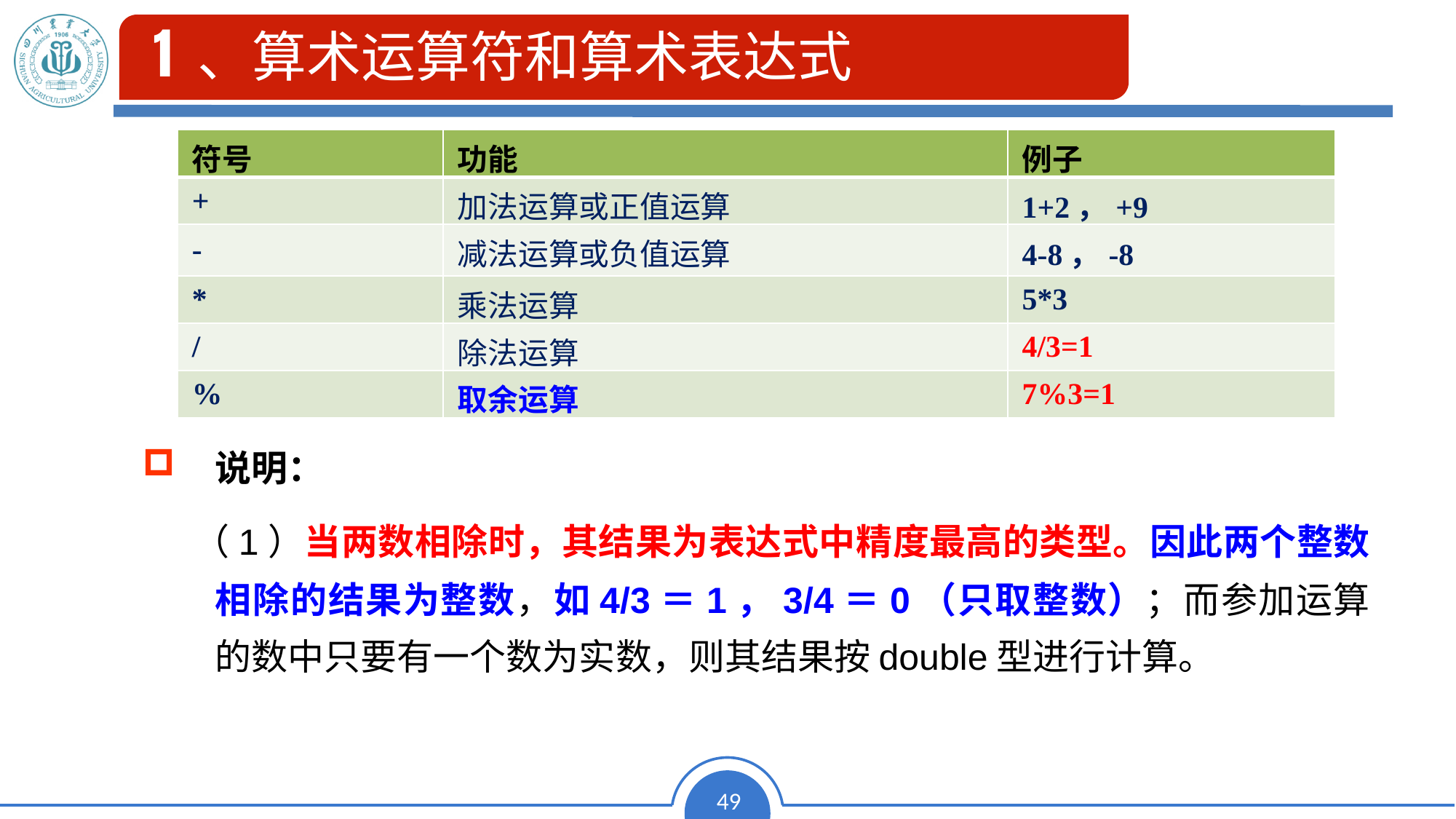

1 、算术运算符和算术表达式
| 符号 | 功能 | 例子 |
| --- | --- | --- |
| + | 加法运算或正值运算 | 1+2，+9 |
| - | 减法运算或负值运算 | 4-8，-8 |
| \* | 乘法运算 | 5\*3 |
| / | 除法运算 | 4/3=1 |
| % | 取余运算 | 7%3=1 |
说明：
    （1）当两数相除时，其结果为表达式中精度最高的类型。因此两个整数相除的结果为整数，如4/3＝1，3/4＝0（只取整数）；而参加运算的数中只要有一个数为实数，则其结果按double型进行计算。